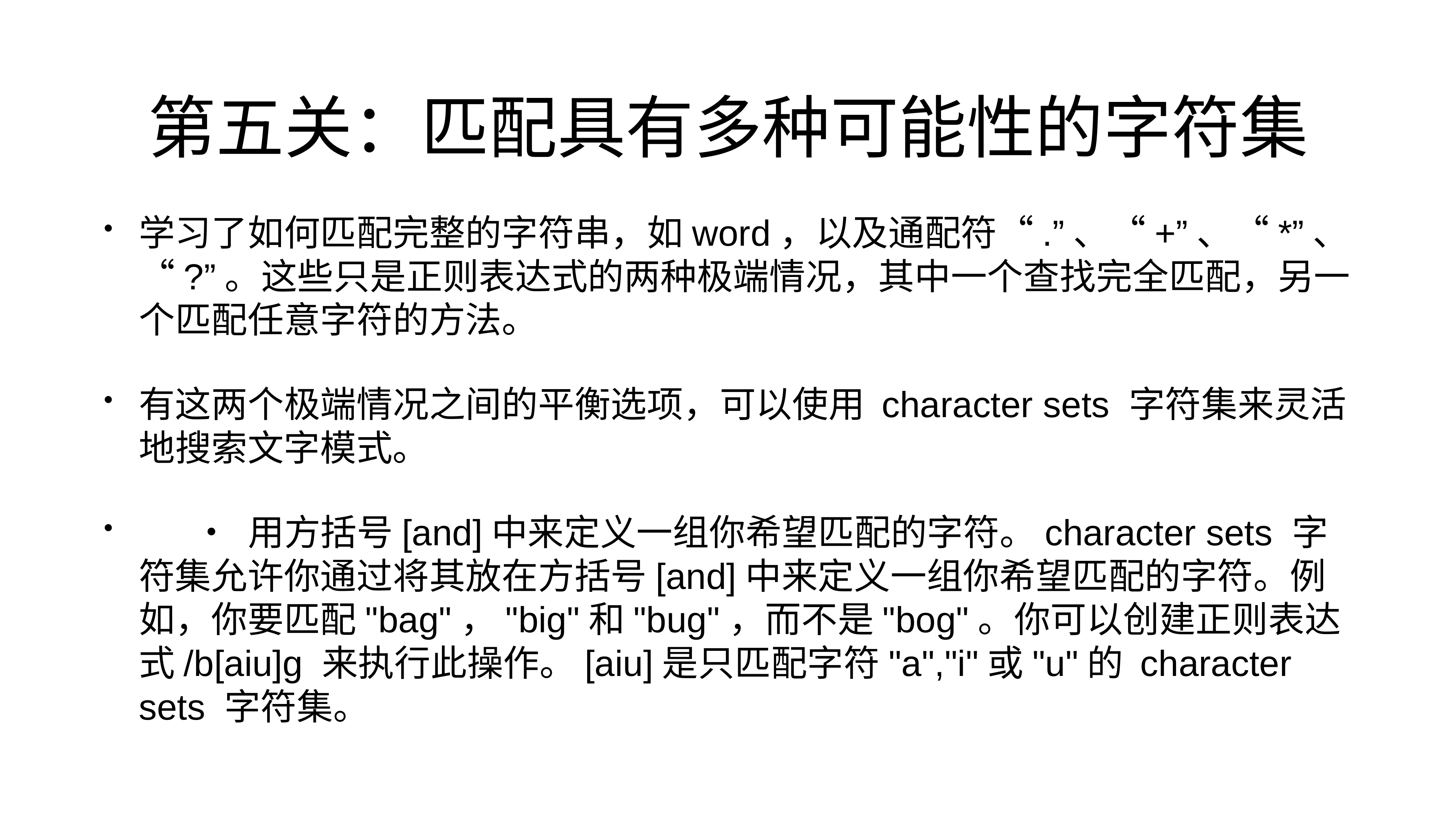

# 第五关：匹配具有多种可能性的字符集
学习了如何匹配完整的字符串，如word，以及通配符“.”、“+”、“*”、“?”。这些只是正则表达式的两种极端情况，其中一个查找完全匹配，另一个匹配任意字符的方法。
有这两个极端情况之间的平衡选项，可以使用 character sets 字符集来灵活地搜索文字模式。
	•	用方括号[and]中来定义一组你希望匹配的字符。character sets 字符集允许你通过将其放在方括号[and]中来定义一组你希望匹配的字符。例如，你要匹配"bag"，"big"和"bug"，而不是"bog"。你可以创建正则表达式/b[aiu]g 来执行此操作。[aiu]是只匹配字符"a","i"或"u"的 character sets 字符集。